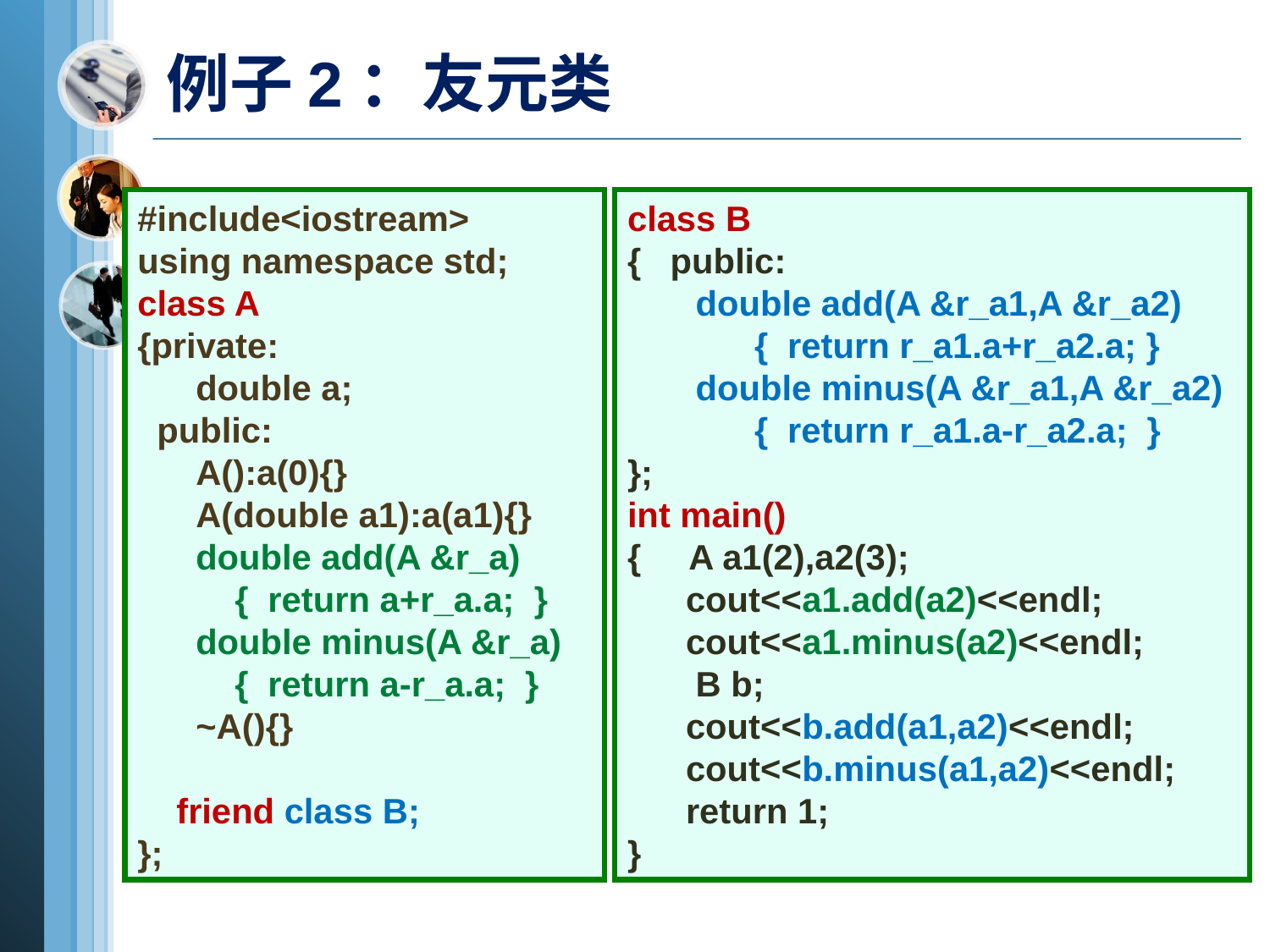

# 例子2：友元类
#include<iostream>
using namespace std;
class A
{private:
      double a;
  public:
      A():a(0){}
      A(double a1):a(a1){}
      double add(A &r_a)
          {  return a+r_a.a;  }
      double minus(A &r_a)
          {  return a-r_a.a;  }
      ~A(){}

    friend class B;
};
class B
{   public:
       double add(A &r_a1,A &r_a2)
	{  return r_a1.a+r_a2.a; }
       double minus(A &r_a1,A &r_a2)
	{  return r_a1.a-r_a2.a;  }
};
int main()
{     A a1(2),a2(3);
      cout<<a1.add(a2)<<endl;
      cout<<a1.minus(a2)<<endl;
       B b;
      cout<<b.add(a1,a2)<<endl;
      cout<<b.minus(a1,a2)<<endl;
      return 1;
}